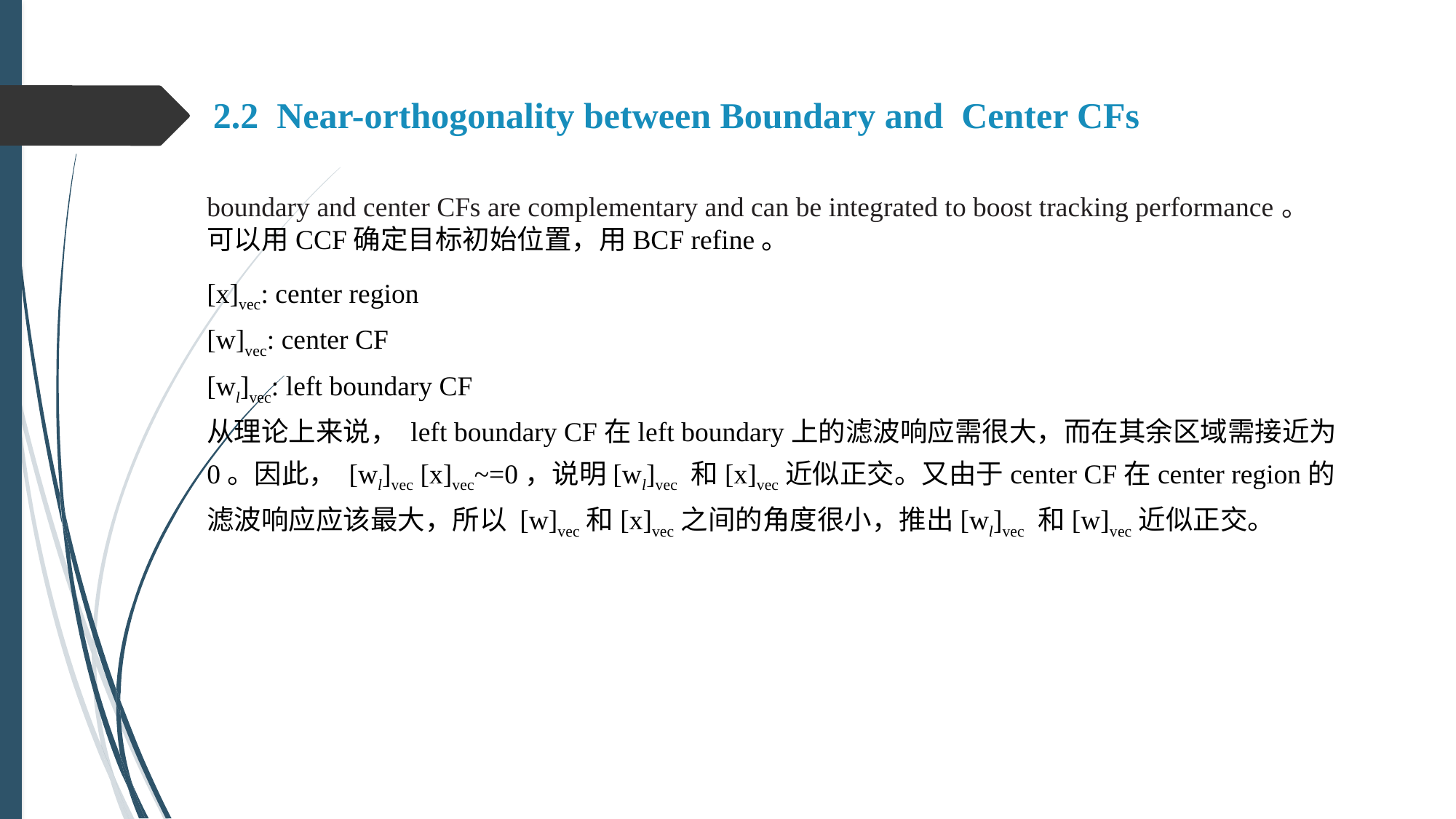

2.2  Near-orthogonality between Boundary and  Center CFs
boundary and center CFs are complementary and can be integrated to boost tracking performance。
可以用CCF确定目标初始位置，用BCF refine。
[x]vec: center region
[w]vec: center CF
[wl]vec: left boundary CF
从理论上来说， left boundary CF在left boundary上的滤波响应需很大，而在其余区域需接近为0。因此， [wl]vec [x]vec~=0，说明[wl]vec 和[x]vec近似正交。又由于center CF在center region的滤波响应应该最大，所以 [w]vec和[x]vec之间的角度很小，推出[wl]vec 和[w]vec近似正交。